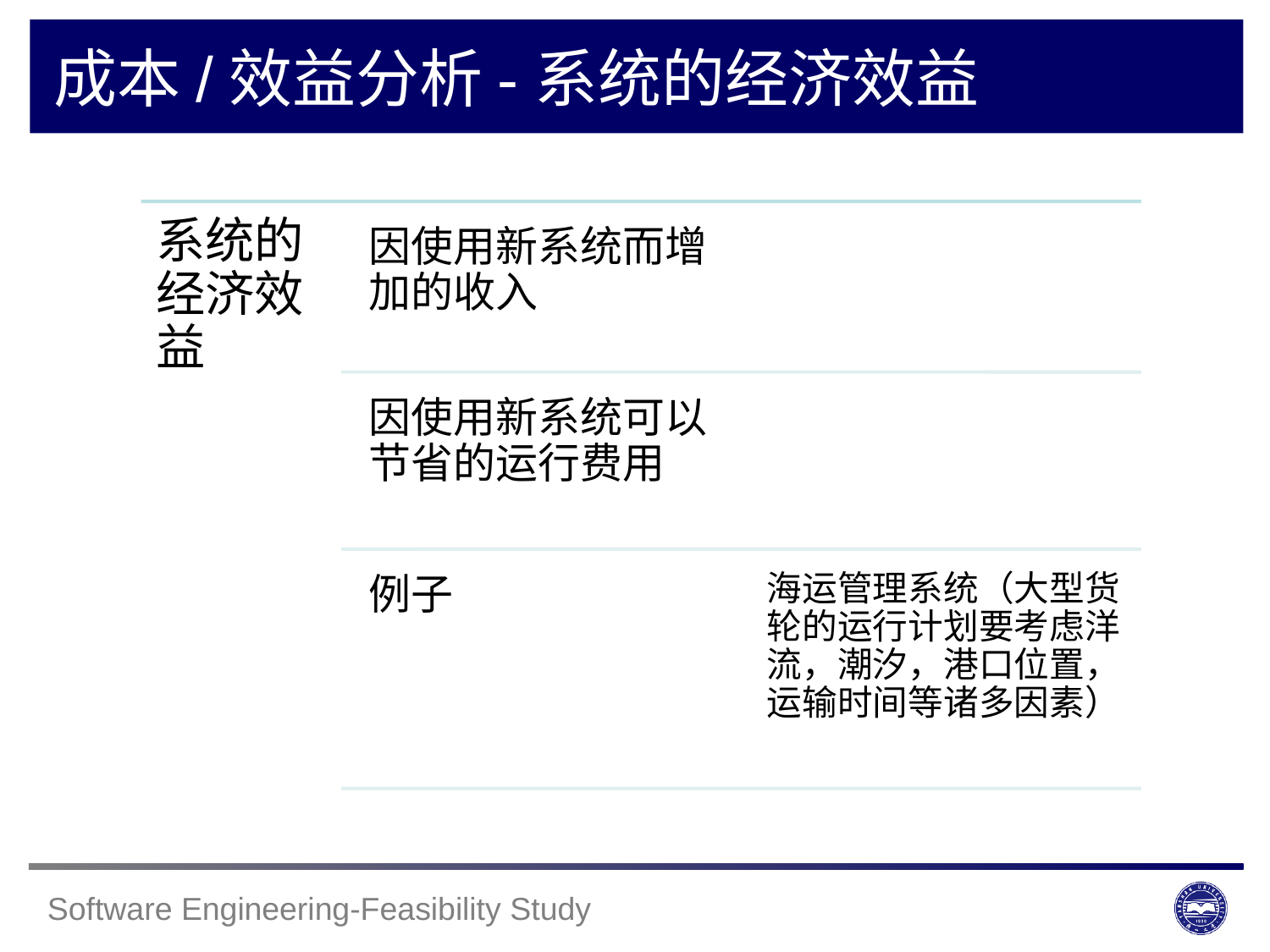

成本/效益分析-系统的经济效益
系统的经济效益
因使用新系统而增加的收入
因使用新系统可以节省的运行费用
例子
海运管理系统（大型货轮的运行计划要考虑洋流，潮汐，港口位置，运输时间等诸多因素）